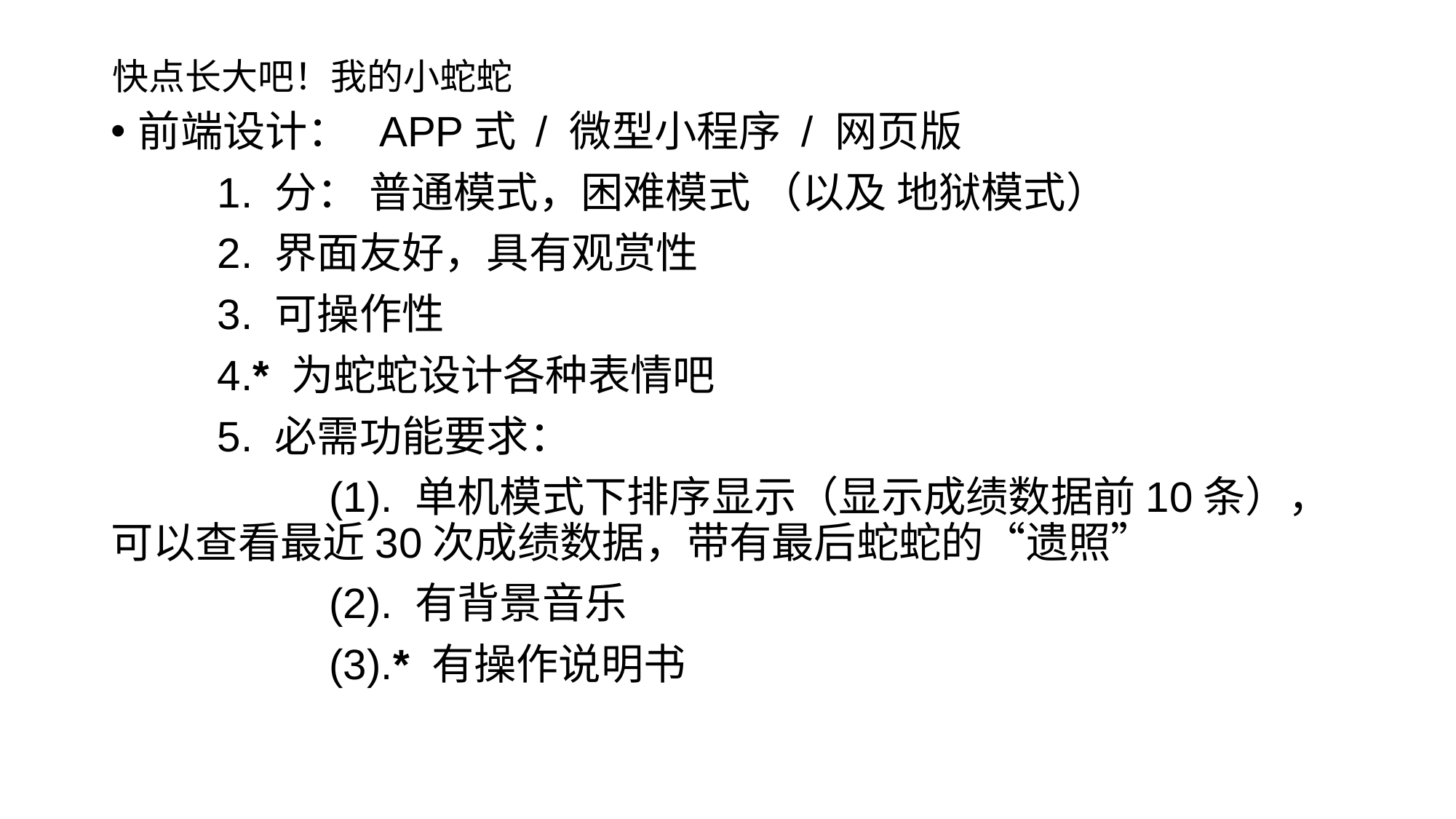

# 快点长大吧！我的小蛇蛇
前端设计：  APP式 / 微型小程序 / 网页版
         1. 分： 普通模式，困难模式 （以及 地狱模式）
         2. 界面友好，具有观赏性
         3. 可操作性
         4.* 为蛇蛇设计各种表情吧
         5. 必需功能要求：
		(1). 单机模式下排序显示（显示成绩数据前10条），可以查看最近30次成绩数据，带有最后蛇蛇的“遗照”
		(2). 有背景音乐
		(3).* 有操作说明书